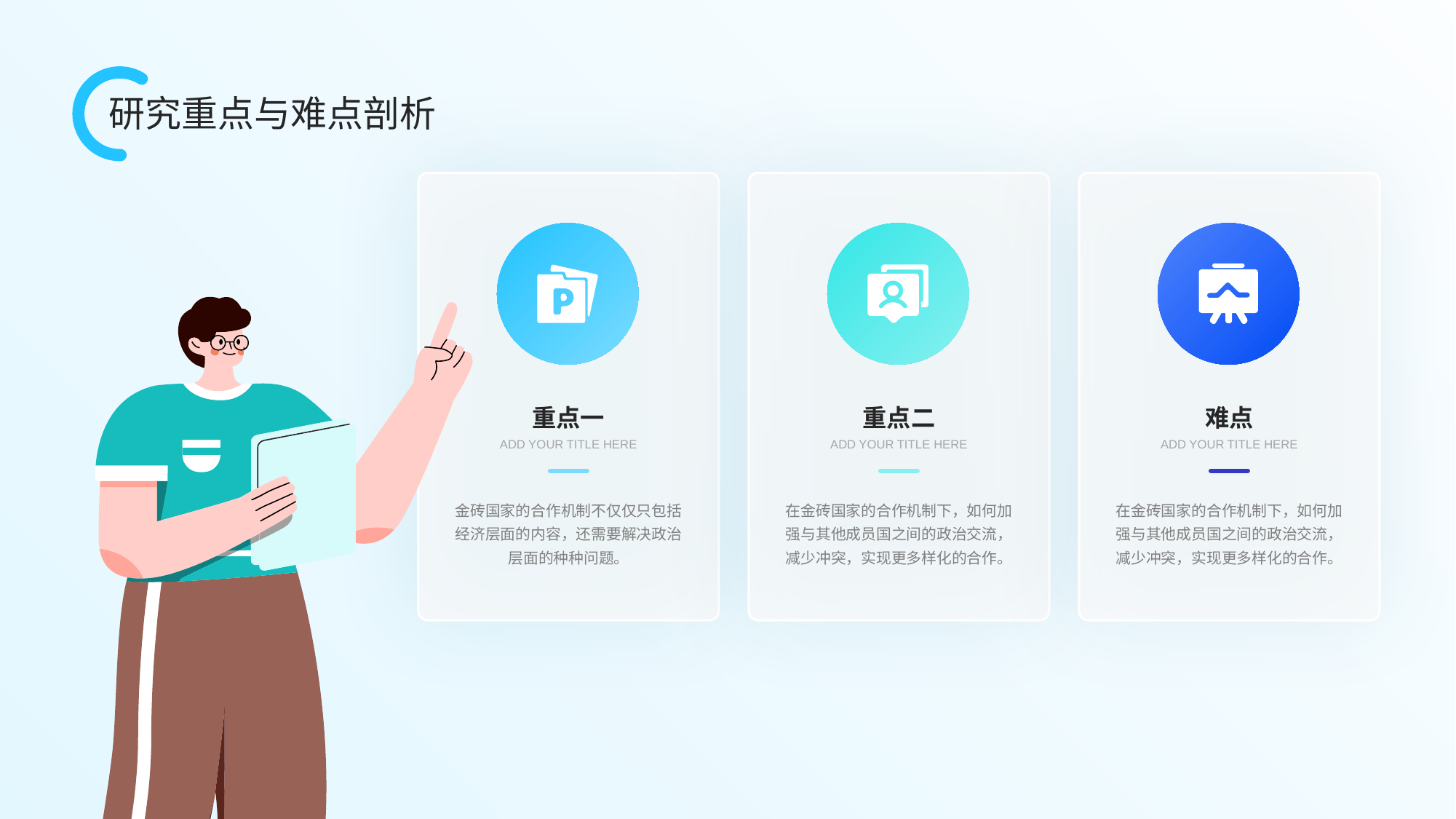

研究重点与难点剖析

重点一
重点二
难点
ADD YOUR TITLE HERE
ADD YOUR TITLE HERE
ADD YOUR TITLE HERE
金砖国家的合作机制不仅仅只包括经济层面的内容，还需要解决政治层面的种种问题。
在金砖国家的合作机制下，如何加强与其他成员国之间的政治交流，减少冲突，实现更多样化的合作。
在金砖国家的合作机制下，如何加强与其他成员国之间的政治交流，减少冲突，实现更多样化的合作。